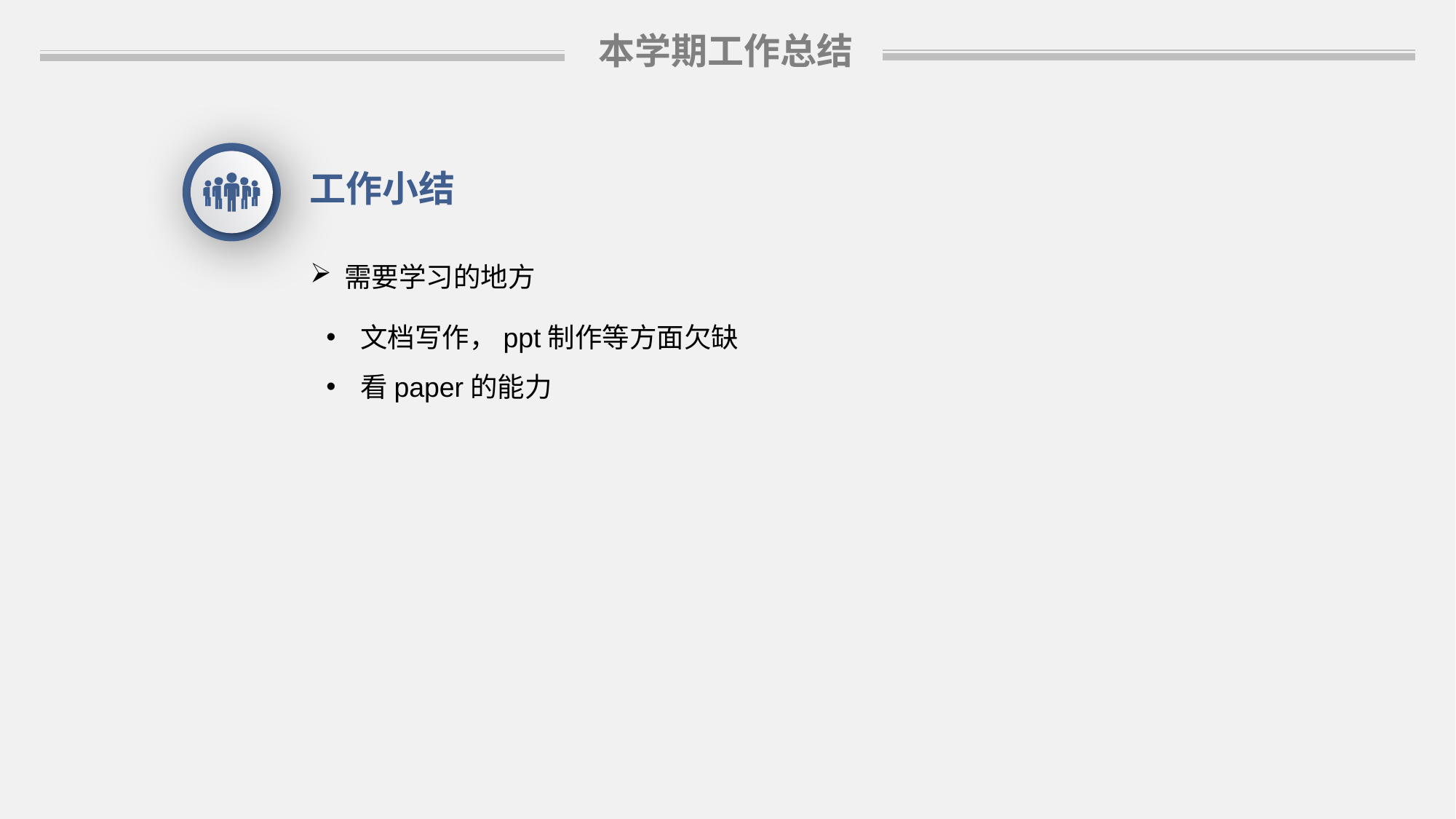

本学期工作总结

工作小结
需要学习的地方
文档写作，ppt制作等方面欠缺
看paper的能力